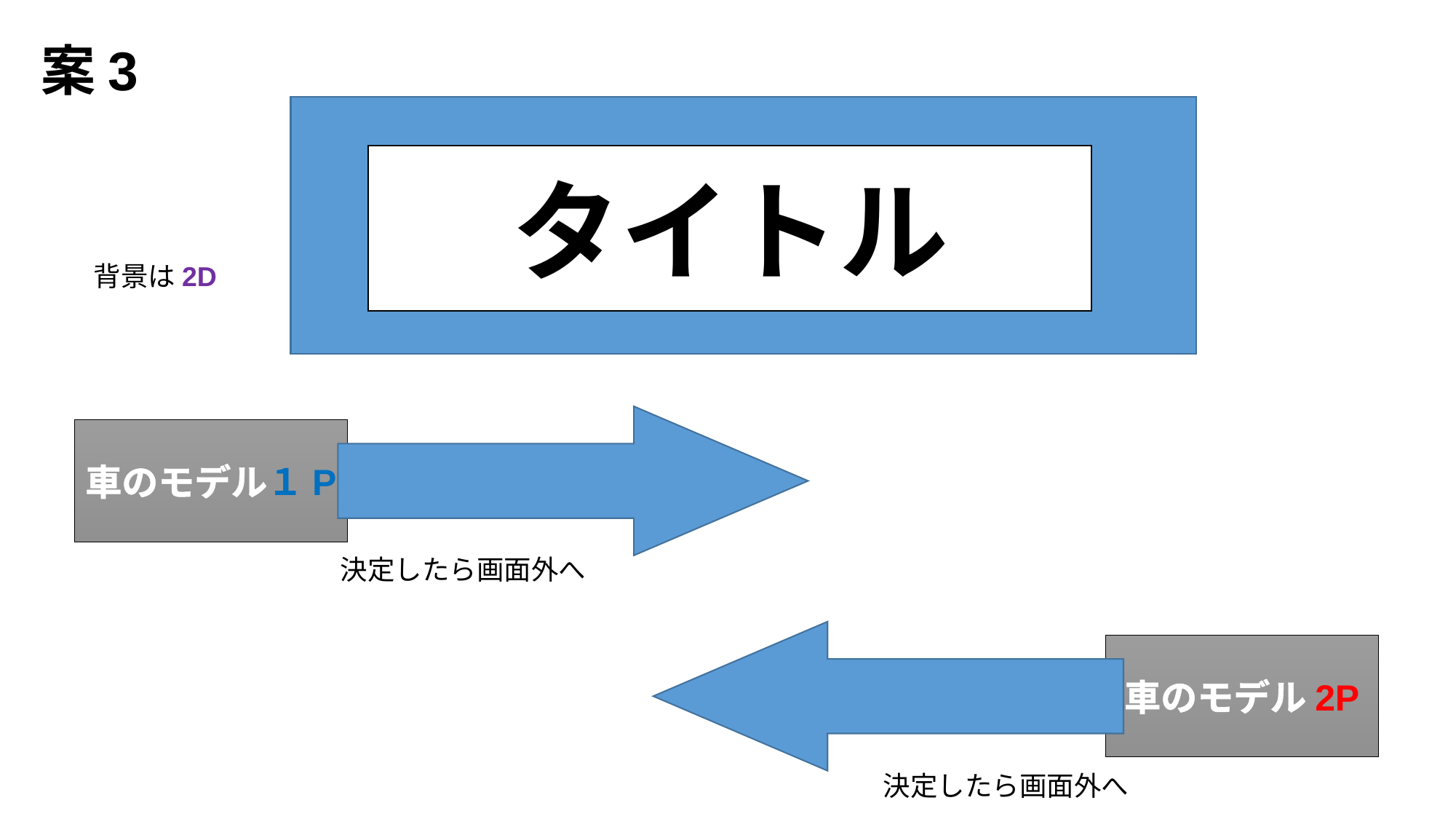

案3

タイトル
背景は2D

車のモデル１P
決定したら画面外へ

車のモデル2P
決定したら画面外へ